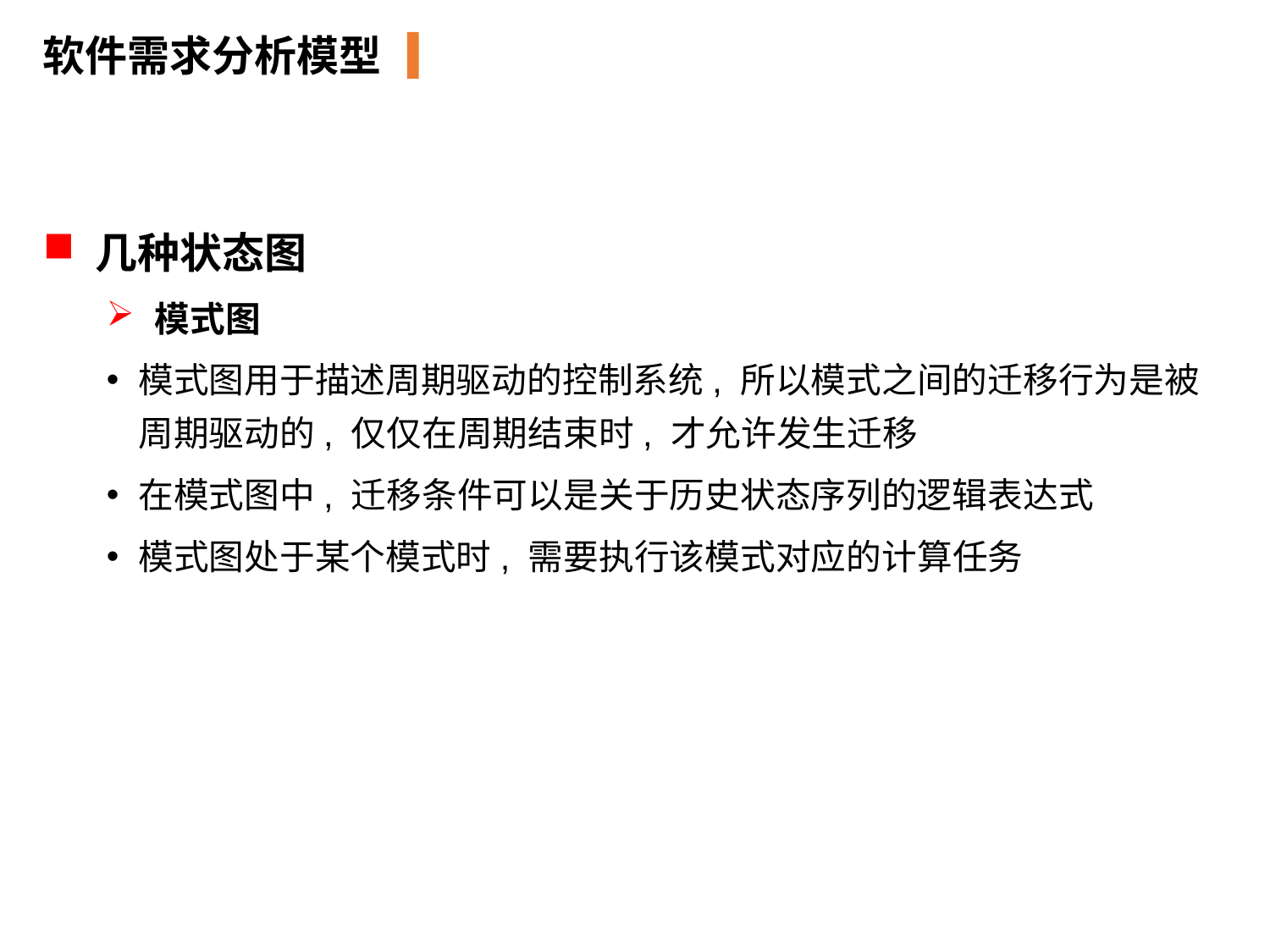

软件需求分析模型

 几种状态图
 模式图
模式图用于描述周期驱动的控制系统, 所以模式之间的迁移行为是被周期驱动的, 仅仅在周期结束时, 才允许发生迁移
在模式图中, 迁移条件可以是关于历史状态序列的逻辑表达式
模式图处于某个模式时, 需要执行该模式对应的计算任务